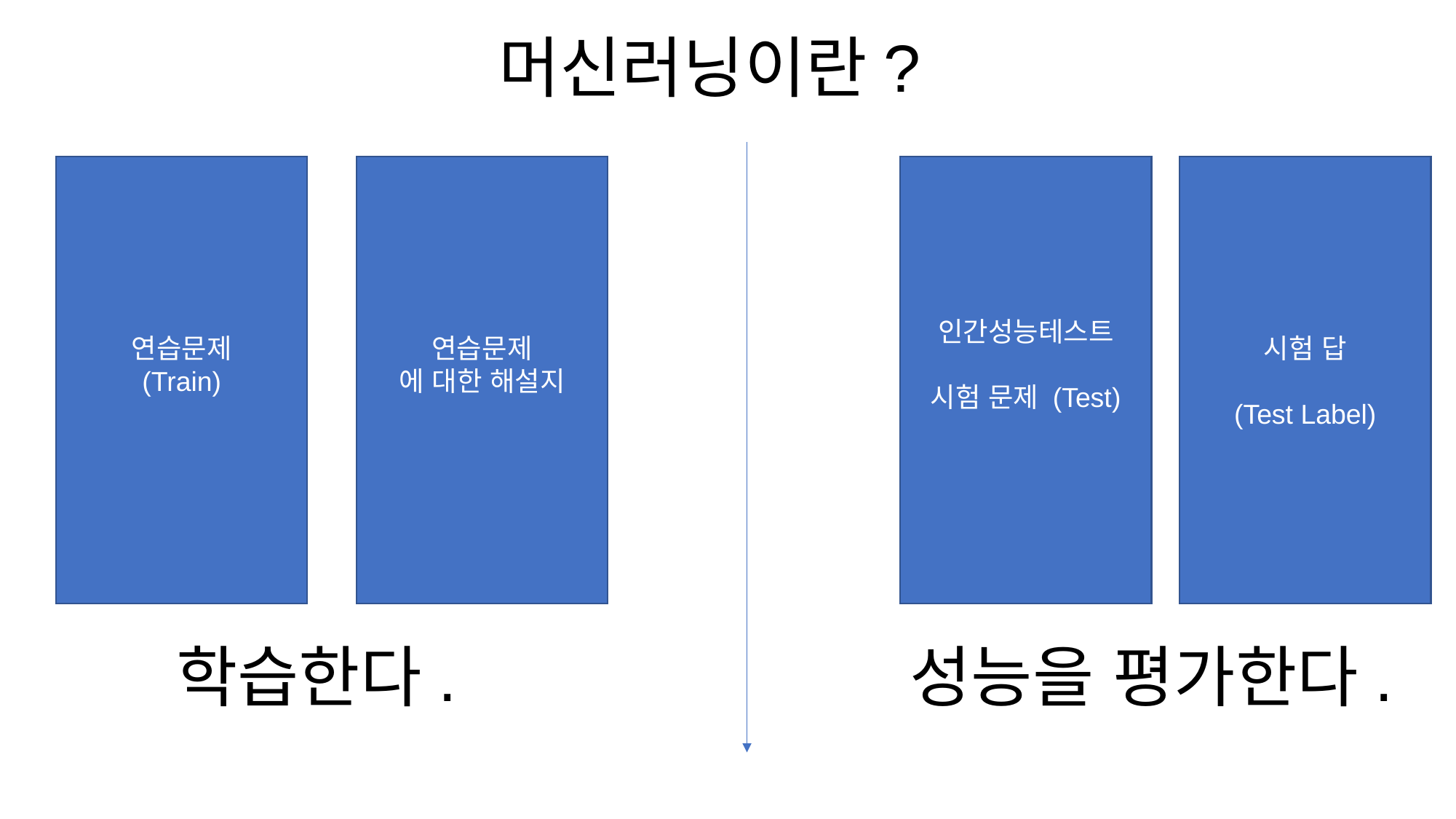

머신러닝이란?
연습문제
(Train)

연습문제
에 대한 해설지

인간성능테스트

시험 문제 (Test)

시험 답

(Test Label)
학습한다.
성능을 평가한다.